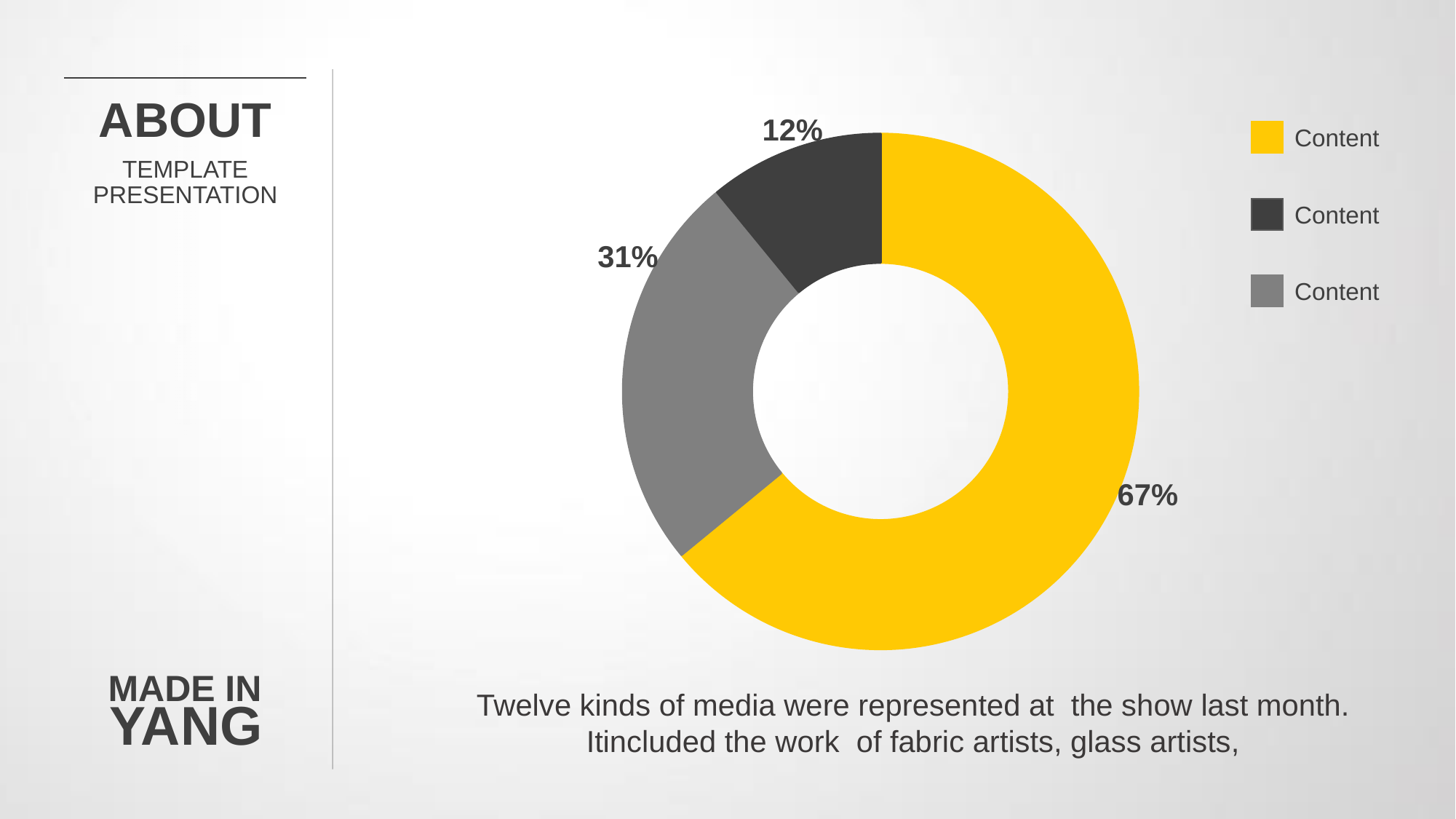

ABOUT
12%

### Chart

| Category | 판매 |
|---|---|
| 1분기 | 8.2 |
| 2분기 | 3.2 |
| 3분기 | 1.4 |
31%
67%
Content

Content

Content

TEMPLATE
PRESENTATION
MADE IN
YANG
Twelve kinds of media were represented at  the show last month.  Itincluded the work  of fabric artists, glass artists,